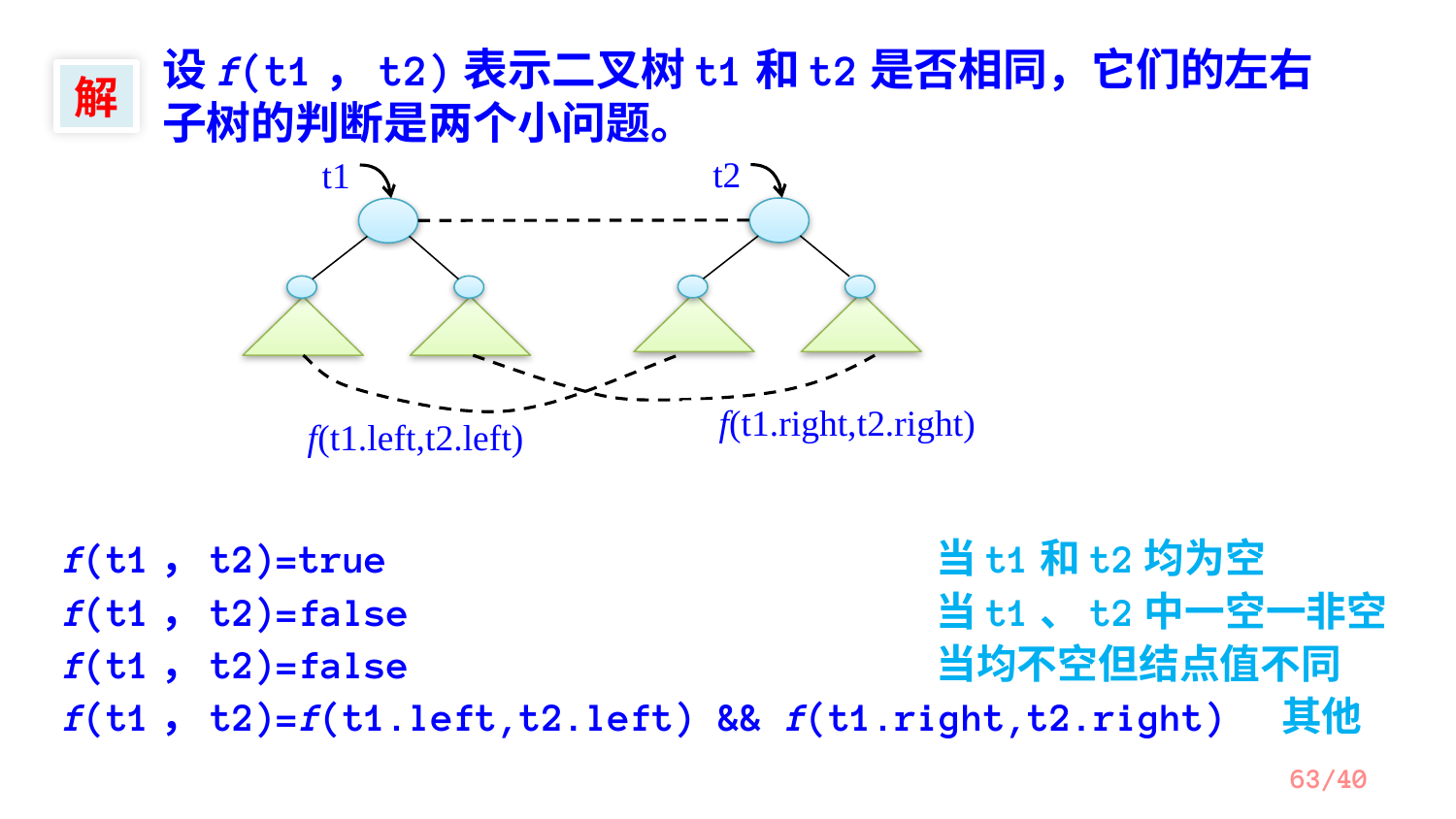

设f(t1，t2)表示二叉树t1和t2是否相同，它们的左右子树的判断是两个小问题。
解
t2
t1

f(t1.right,t2.right)
f(t1.left,t2.left)
f(t1，t2)=true				当t1和t2均为空
f(t1，t2)=false				当t1、t2中一空一非空
f(t1，t2)=false				当均不空但结点值不同
f(t1，t2)=f(t1.left,t2.left) && f(t1.right,t2.right)	  其他
63/40